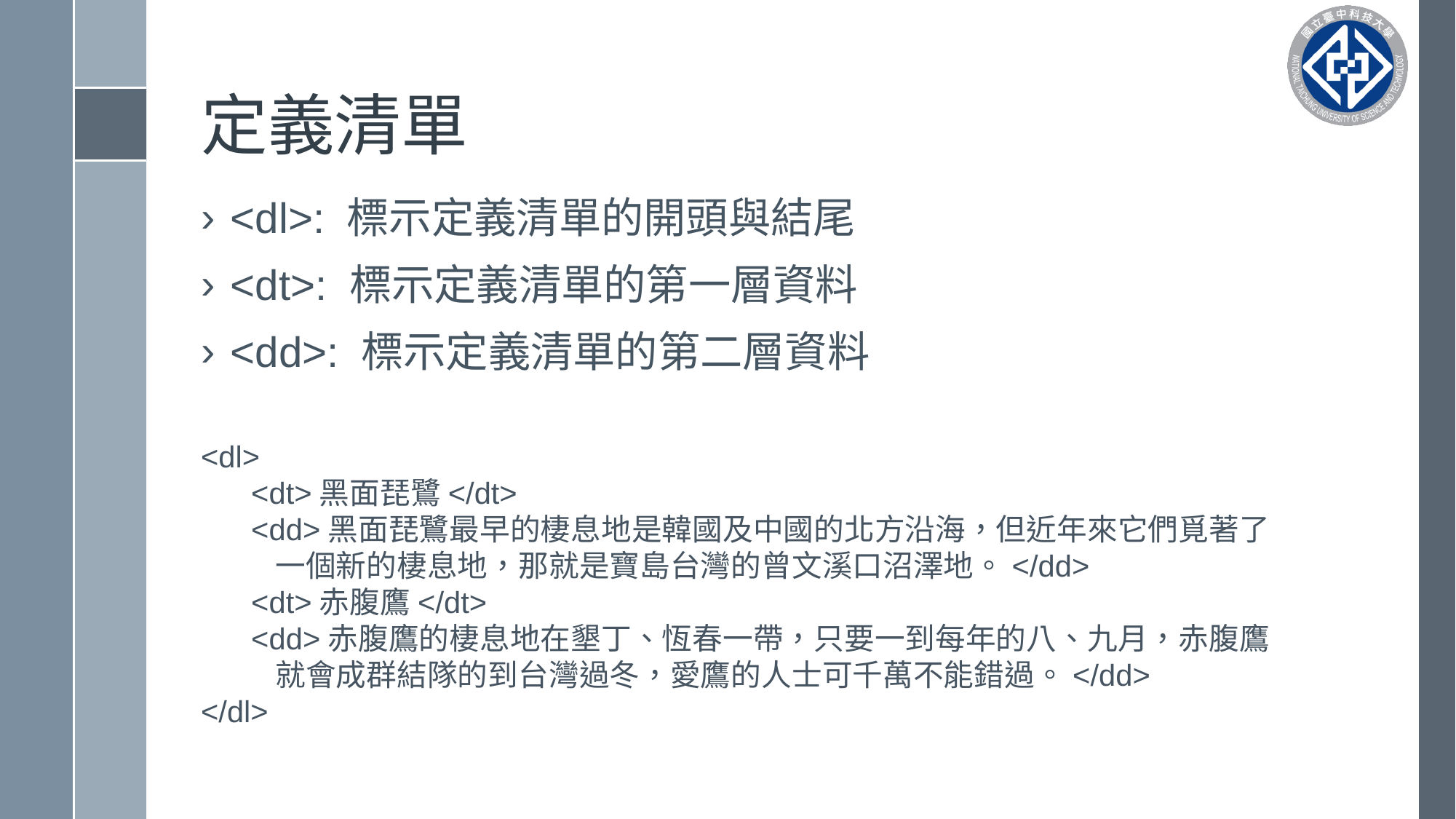

# 定義清單
<dl>: 標示定義清單的開頭與結尾
<dt>: 標示定義清單的第一層資料
<dd>: 標示定義清單的第二層資料

<dl>
      <dt>黑面琵鷺</dt>
      <dd>黑面琵鷺最早的棲息地是韓國及中國的北方沿海，但近年來它們覓著了
          一個新的棲息地，那就是寶島台灣的曾文溪口沼澤地。</dd>
      <dt>赤腹鷹</dt>
      <dd>赤腹鷹的棲息地在墾丁、恆春一帶，只要一到每年的八、九月，赤腹鷹
          就會成群結隊的到台灣過冬，愛鷹的人士可千萬不能錯過。</dd>
</dl>